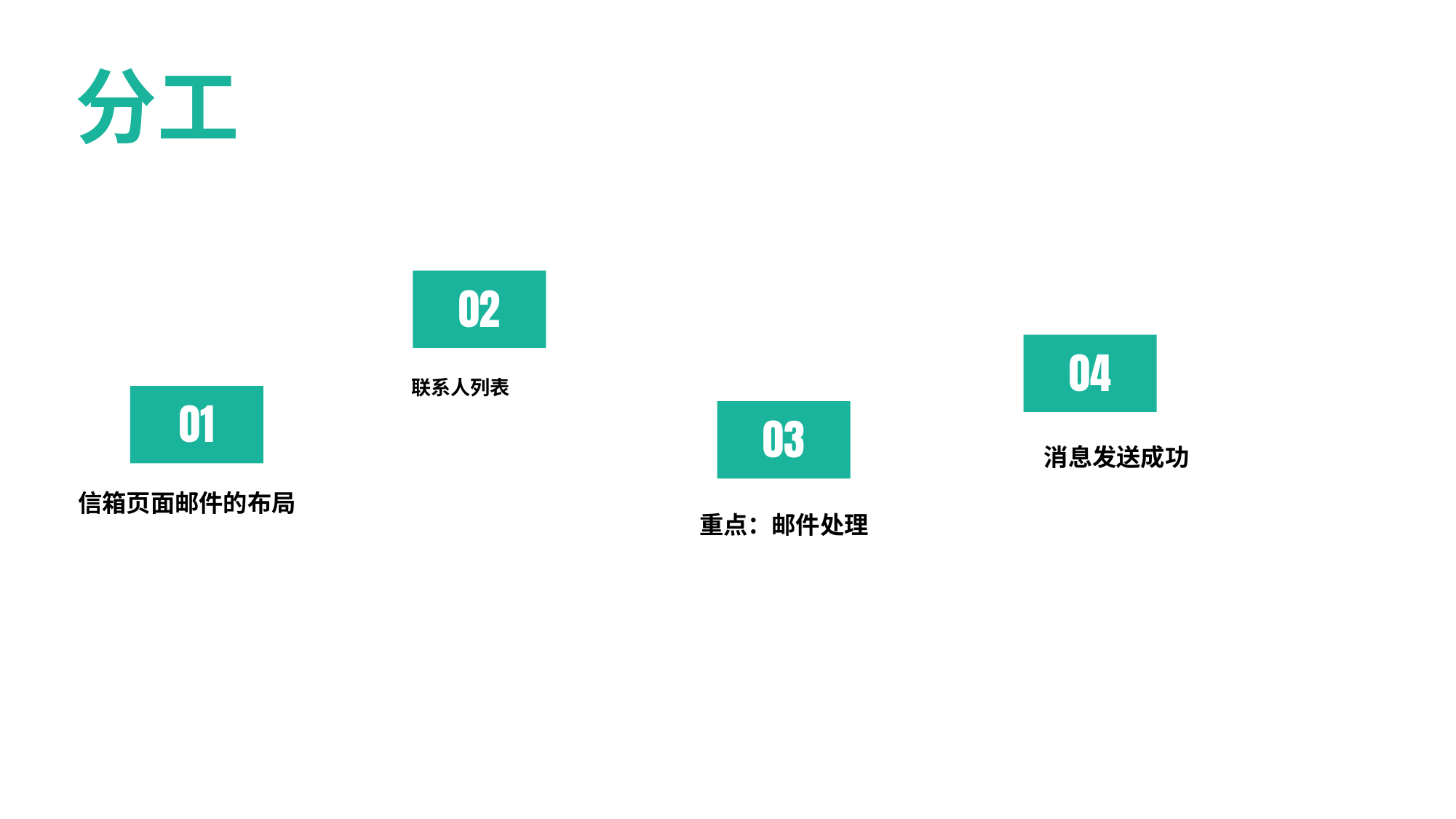

分工
02
04
联系人列表

01
03
消息发送成功
信箱页面邮件的布局
重点：邮件处理